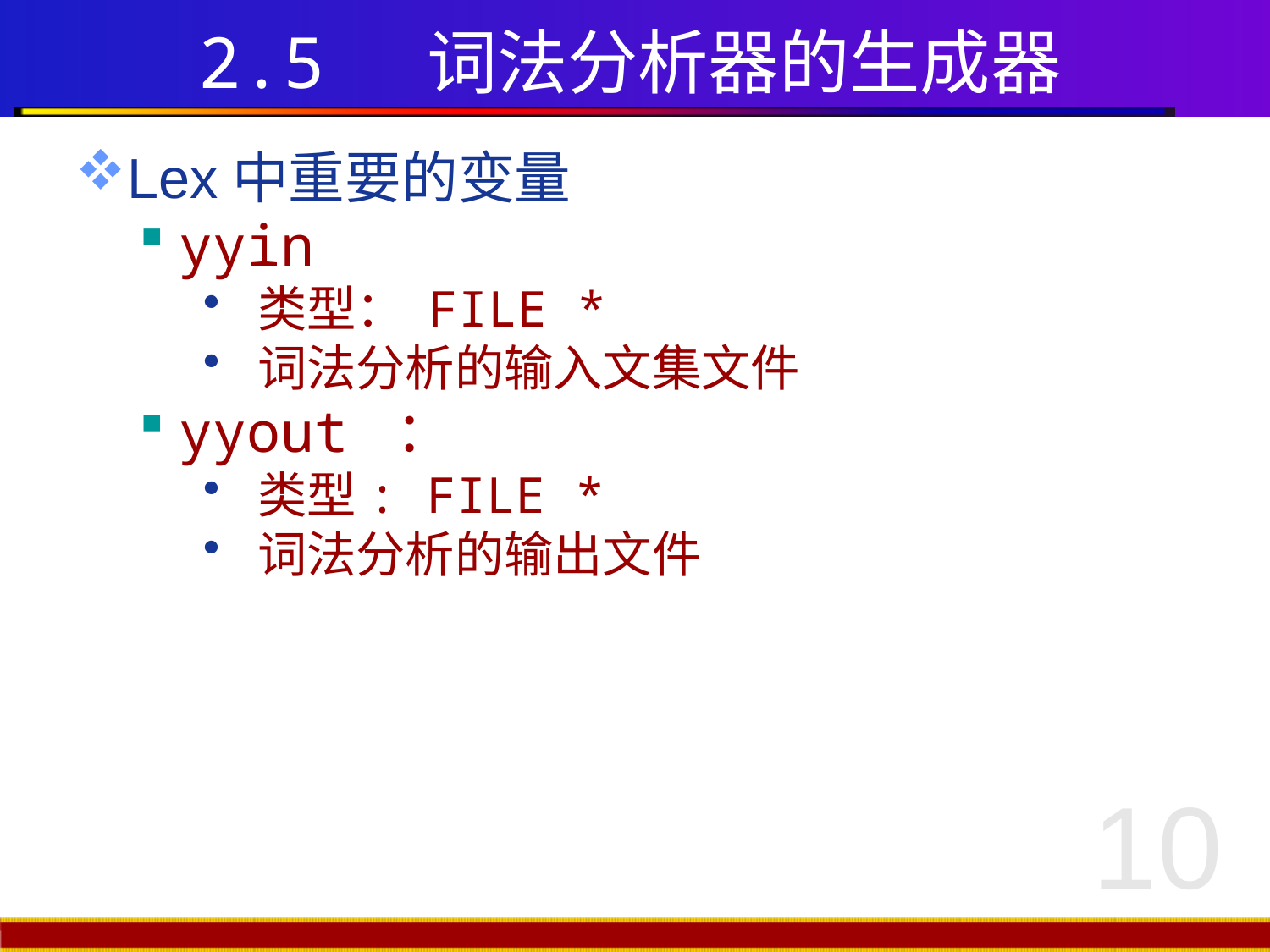

# 2.5  词法分析器的生成器
Lex中重要的变量
yyin
 类型： FILE *
 词法分析的输入文集文件
yyout ：
 类型: FILE *
 词法分析的输出文件

10